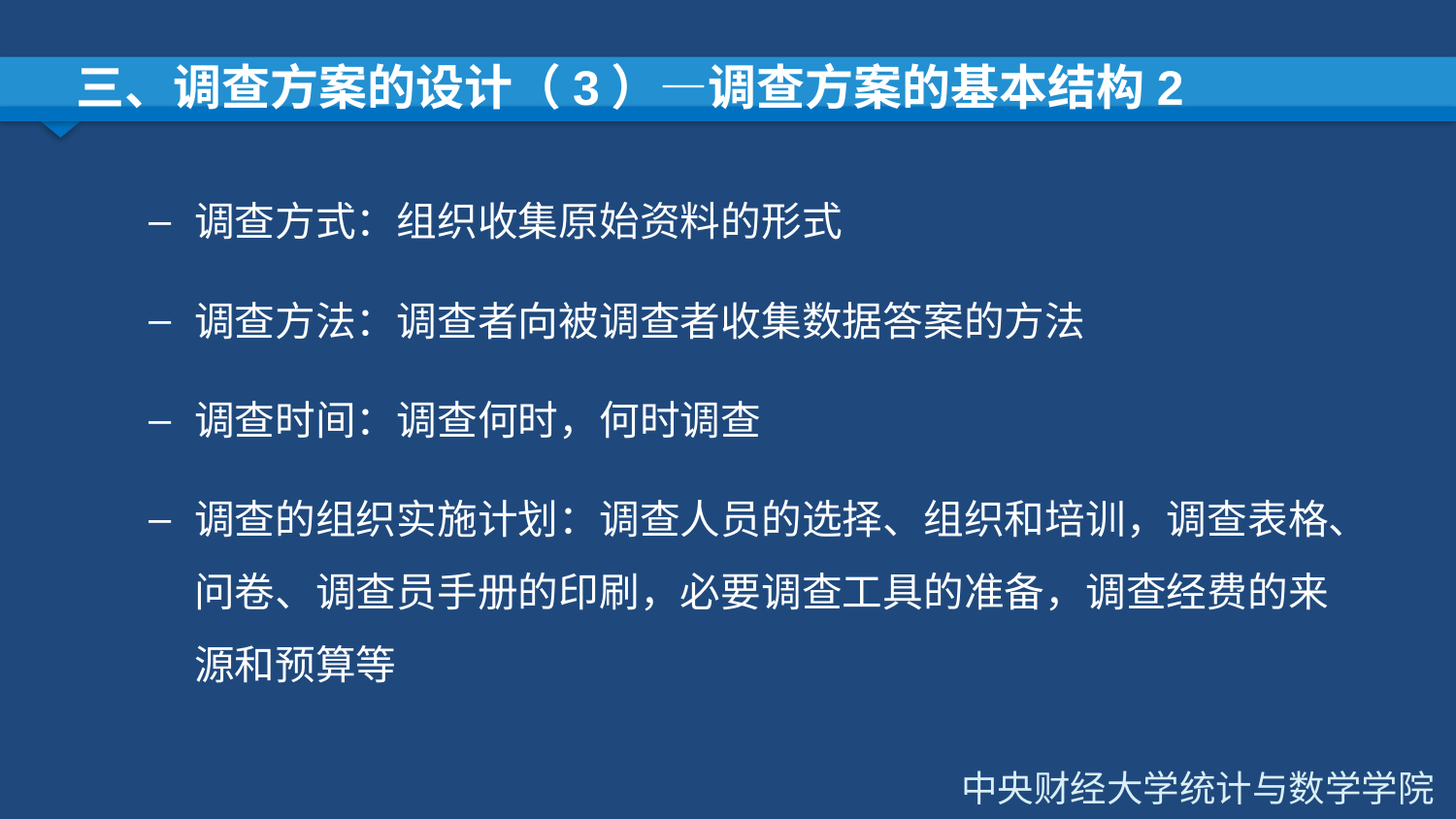

# 三、调查方案的设计（3）—调查方案的基本结构2
调查方式：组织收集原始资料的形式
调查方法：调查者向被调查者收集数据答案的方法
调查时间：调查何时，何时调查
调查的组织实施计划：调查人员的选择、组织和培训，调查表格、问卷、调查员手册的印刷，必要调查工具的准备，调查经费的来源和预算等